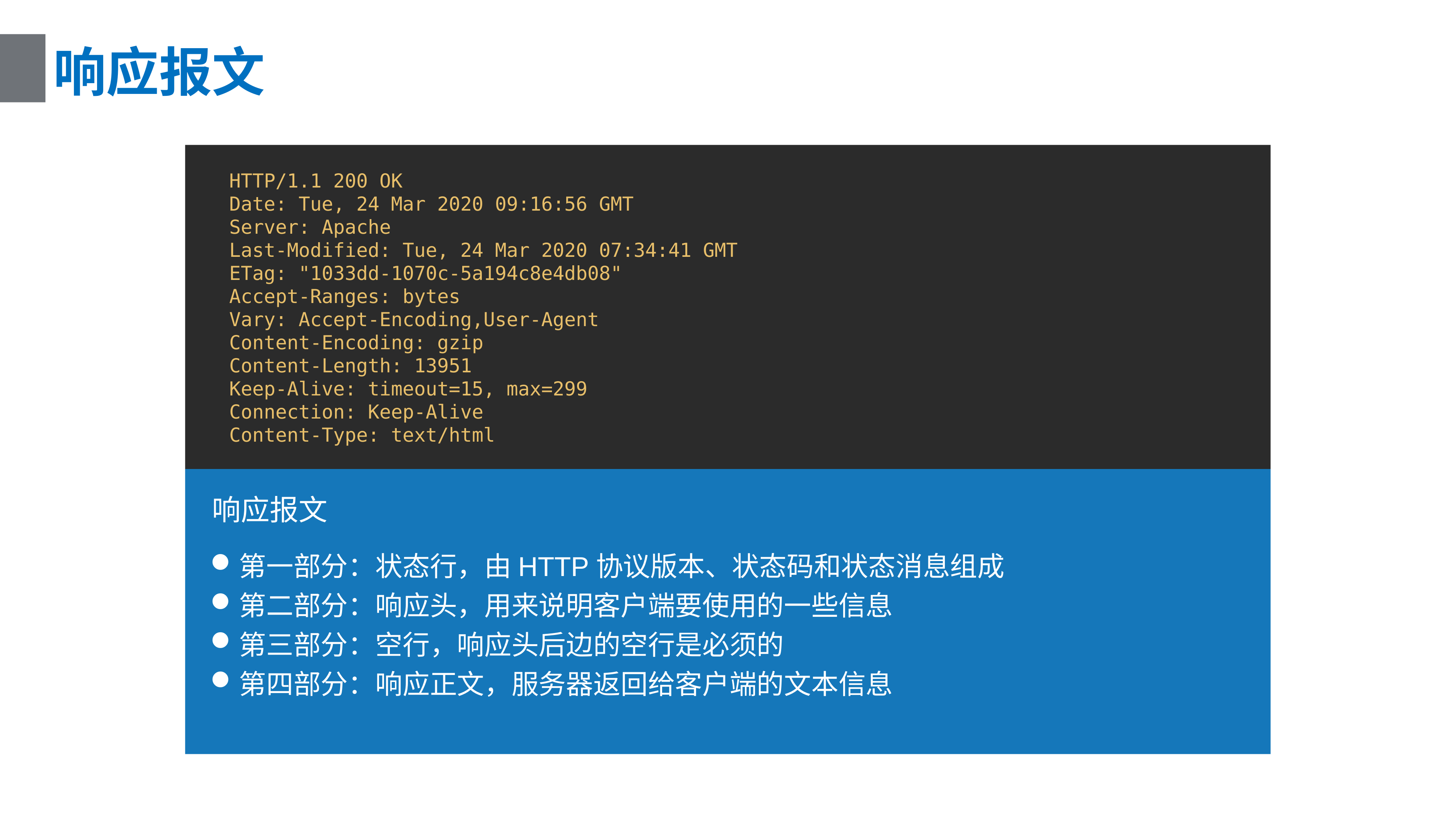

响应报文
HTTP/1.1 200 OK
Date: Tue, 24 Mar 2020 09:16:56 GMT
Server: Apache
Last-Modified: Tue, 24 Mar 2020 07:34:41 GMT
ETag: "1033dd-1070c-5a194c8e4db08"
Accept-Ranges: bytes
Vary: Accept-Encoding,User-Agent
Content-Encoding: gzip
Content-Length: 13951
Keep-Alive: timeout=15, max=299
Connection: Keep-Alive
Content-Type: text/html

响应报文
第一部分：状态行，由HTTP协议版本、状态码和状态消息组成
第二部分：响应头，用来说明客户端要使用的一些信息
第三部分：空行，响应头后边的空行是必须的
第四部分：响应正文，服务器返回给客户端的文本信息